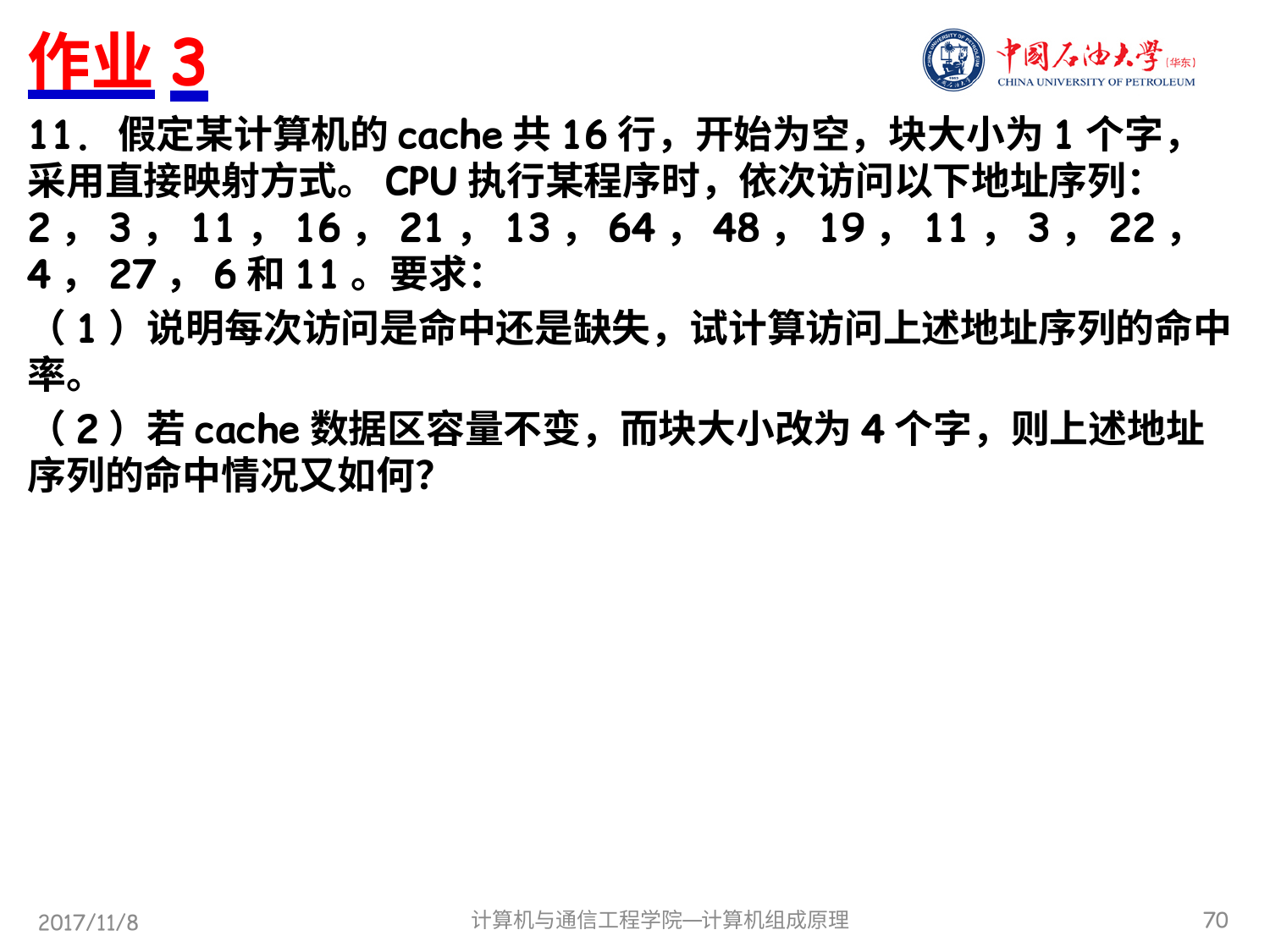

# 作业3
11. 假定某计算机的cache共16行，开始为空，块大小为1个字，采用直接映射方式。CPU执行某程序时，依次访问以下地址序列：2，3，11，16，21，13，64，48，19，11，3，22，4，27，6和11。要求：
（1）说明每次访问是命中还是缺失，试计算访问上述地址序列的命中率。
（2）若cache数据区容量不变，而块大小改为4个字，则上述地址序列的命中情况又如何？

计算机与通信工程学院—计算机组成原理
70
2017/11/8